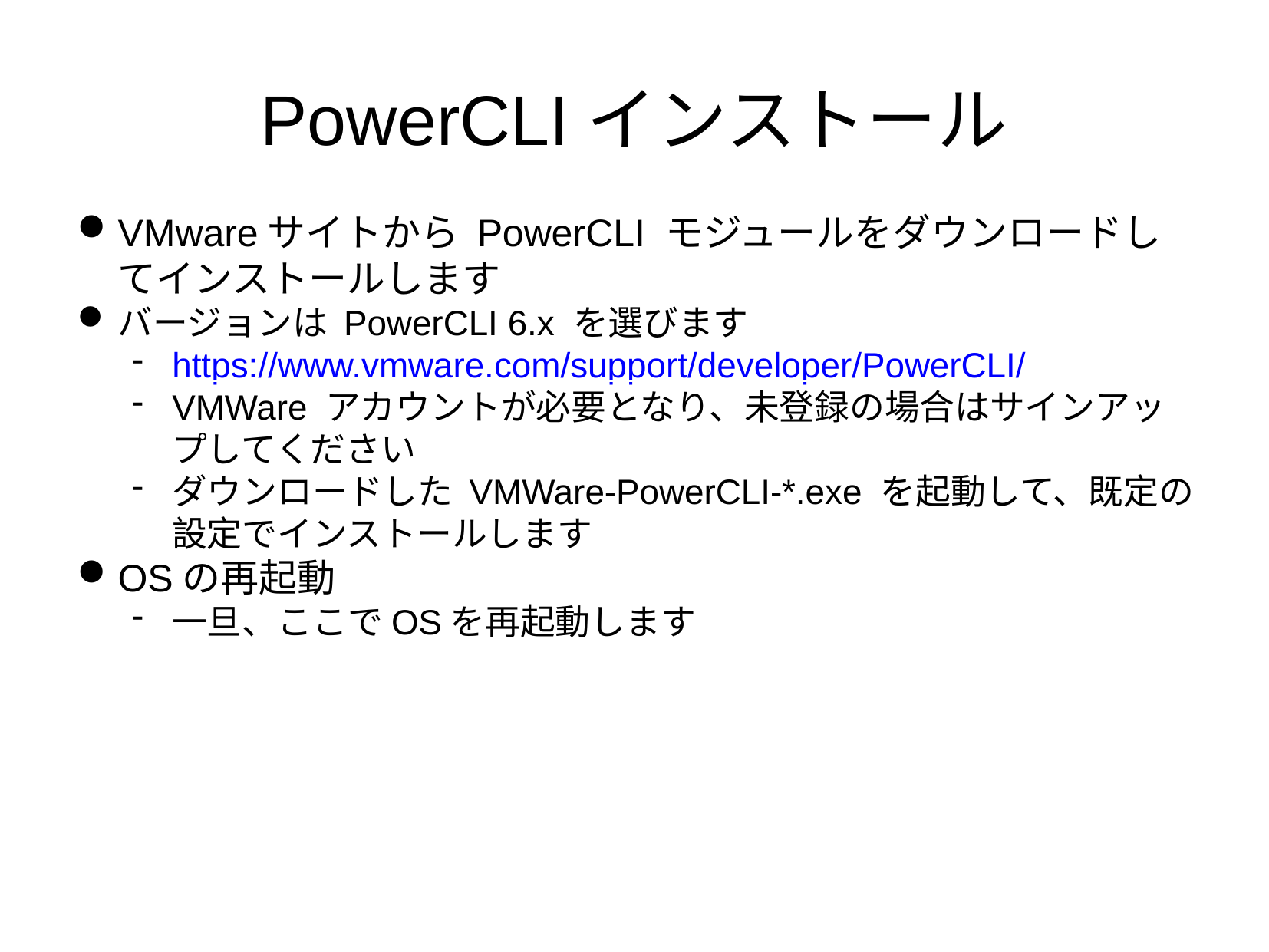

PowerCLIインストール
VMwareサイトから PowerCLI モジュールをダウンロードしてインストールします
バージョンは PowerCLI 6.x を選びます
https://www.vmware.com/support/developer/PowerCLI/
VMWare アカウントが必要となり、未登録の場合はサインアップしてください
ダウンロードした VMWare-PowerCLI-*.exe を起動して、既定の設定でインストールします
OSの再起動
一旦、ここでOSを再起動します